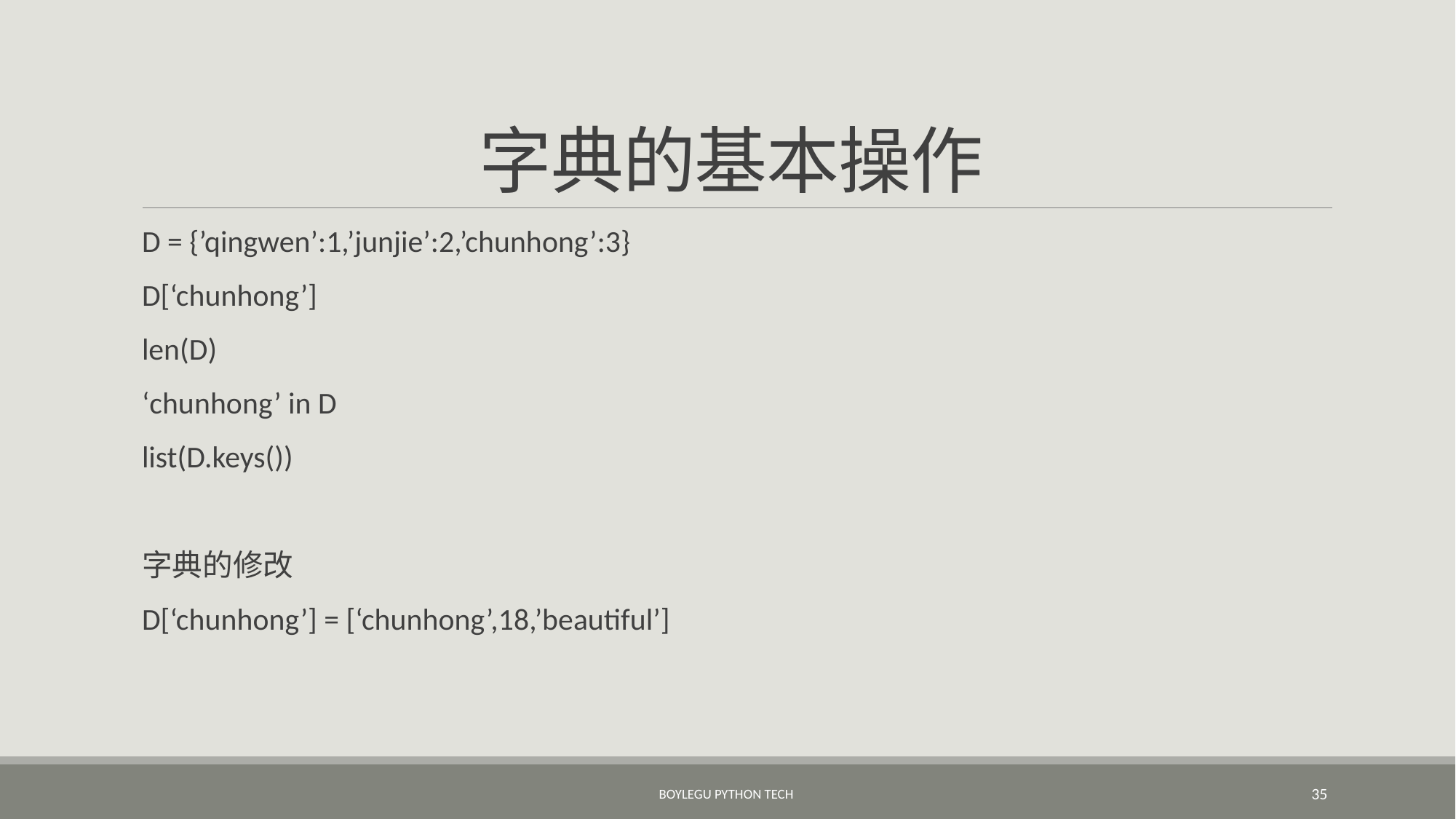

# 字典的基本操作
D = {’qingwen’:1,’junjie’:2,’chunhong’:3}
D[‘chunhong’]
len(D)
‘chunhong’ in D
list(D.keys())

字典的修改
D[‘chunhong’] = [‘chunhong’,18,’beautiful’]
BoyleGu Python Tech
35